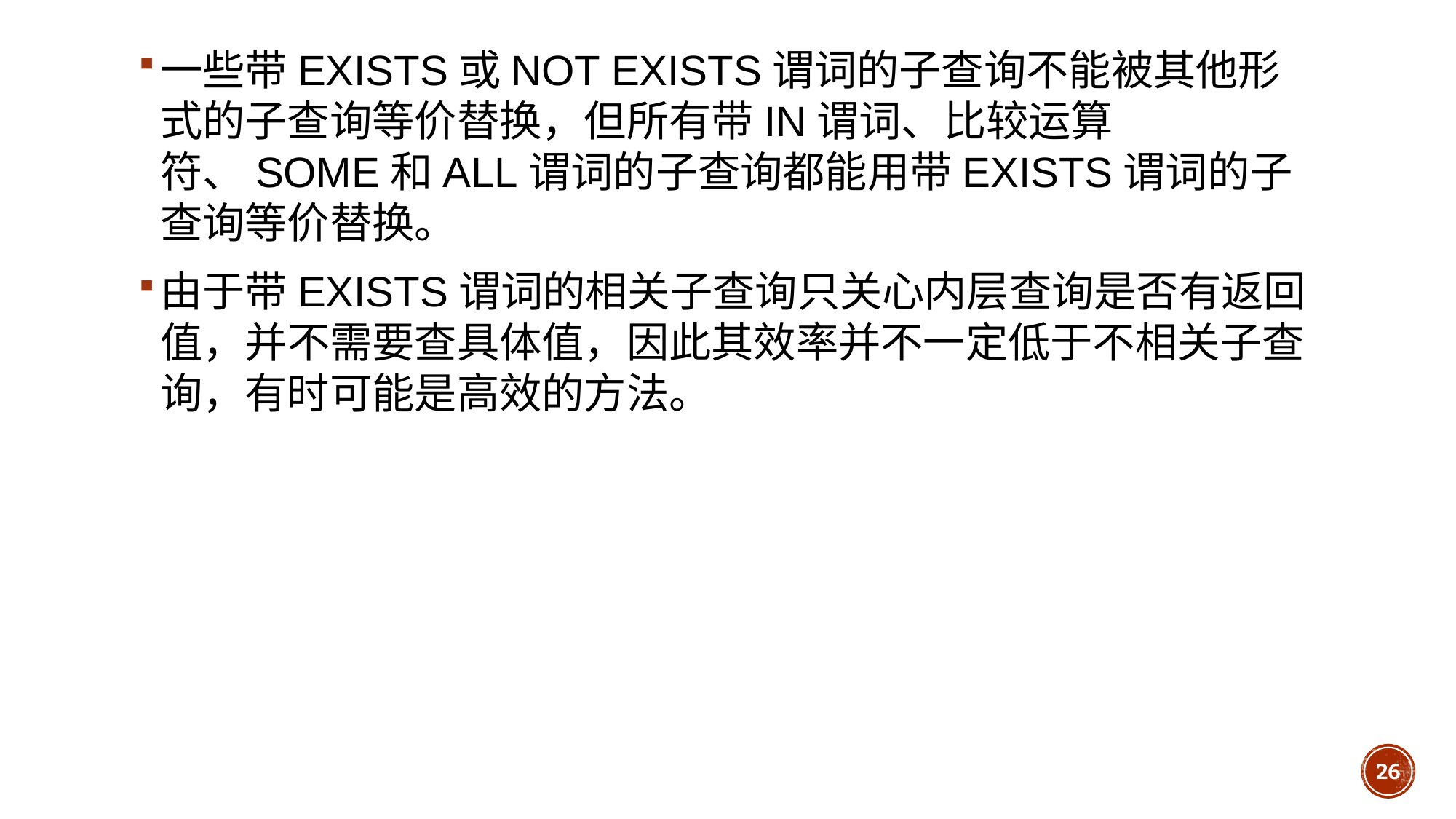

一些带EXISTS或NOT EXISTS谓词的子查询不能被其他形式的子查询等价替换，但所有带IN谓词、比较运算符、SOME和ALL谓词的子查询都能用带EXISTS谓词的子查询等价替换。
由于带EXISTS谓词的相关子查询只关心内层查询是否有返回值，并不需要查具体值，因此其效率并不一定低于不相关子查询，有时可能是高效的方法。

26